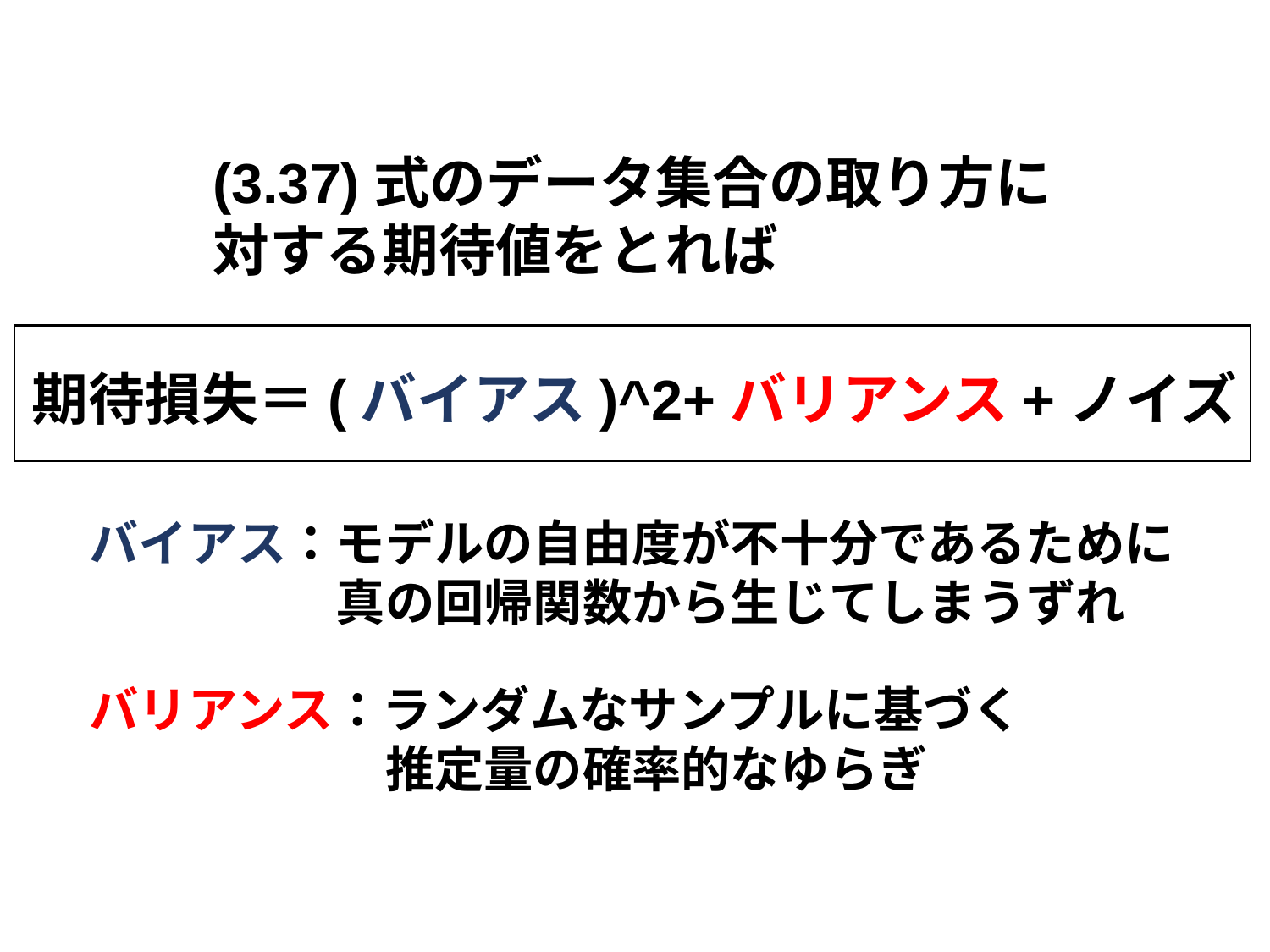

(3.37)式のデータ集合の取り方に対する期待値をとれば

期待損失＝(バイアス)^2+バリアンス+ノイズ
バイアス：モデルの自由度が不十分であるために
　　　　　真の回帰関数から生じてしまうずれ
バリアンス：ランダムなサンプルに基づく
　　　　　　推定量の確率的なゆらぎ